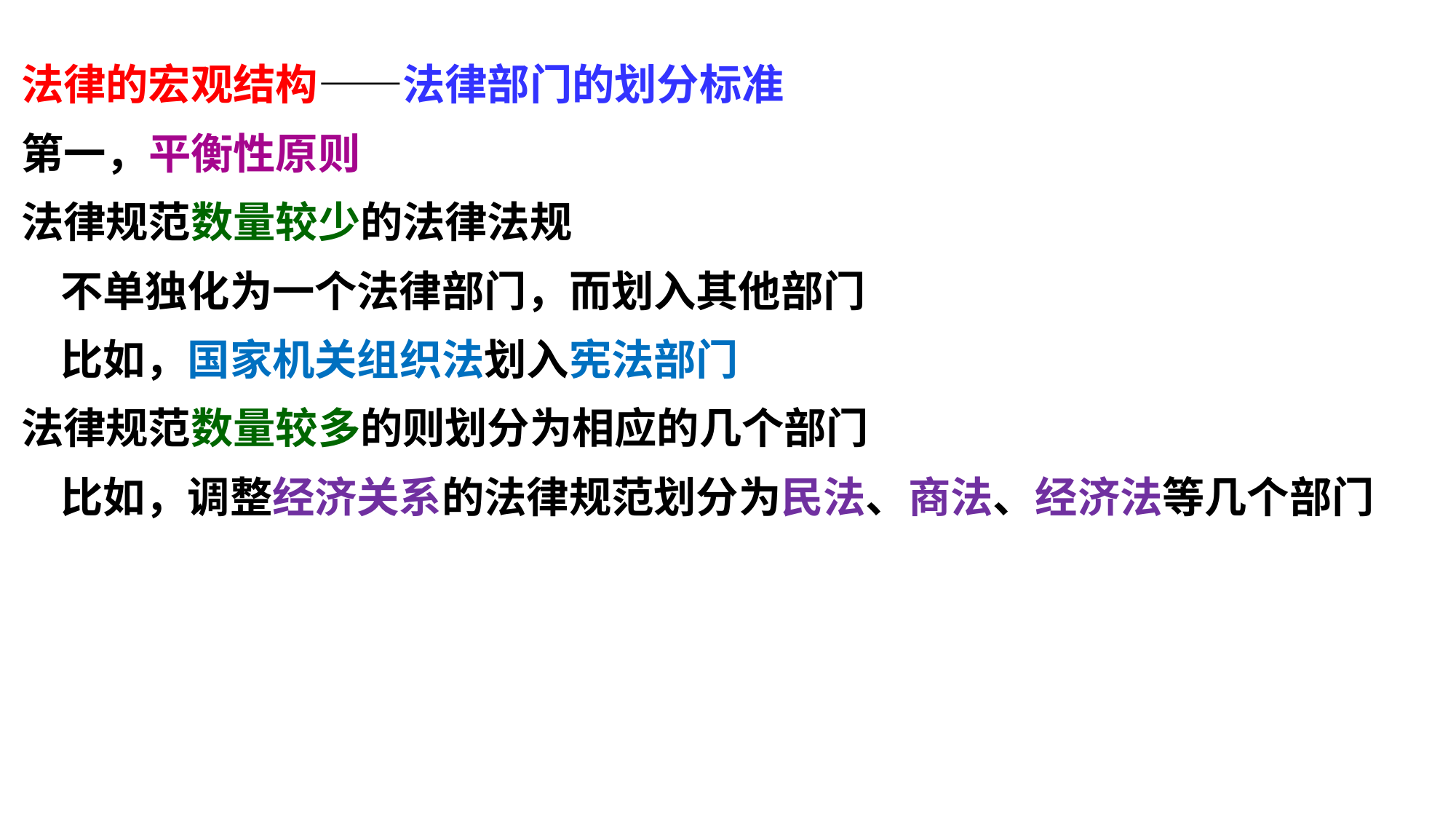

法律的宏观结构——法律部门的划分标准
第一，平衡性原则
法律规范数量较少的法律法规
   不单独化为一个法律部门，而划入其他部门
   比如，国家机关组织法划入宪法部门
法律规范数量较多的则划分为相应的几个部门
   比如，调整经济关系的法律规范划分为民法、商法、经济法等几个部门